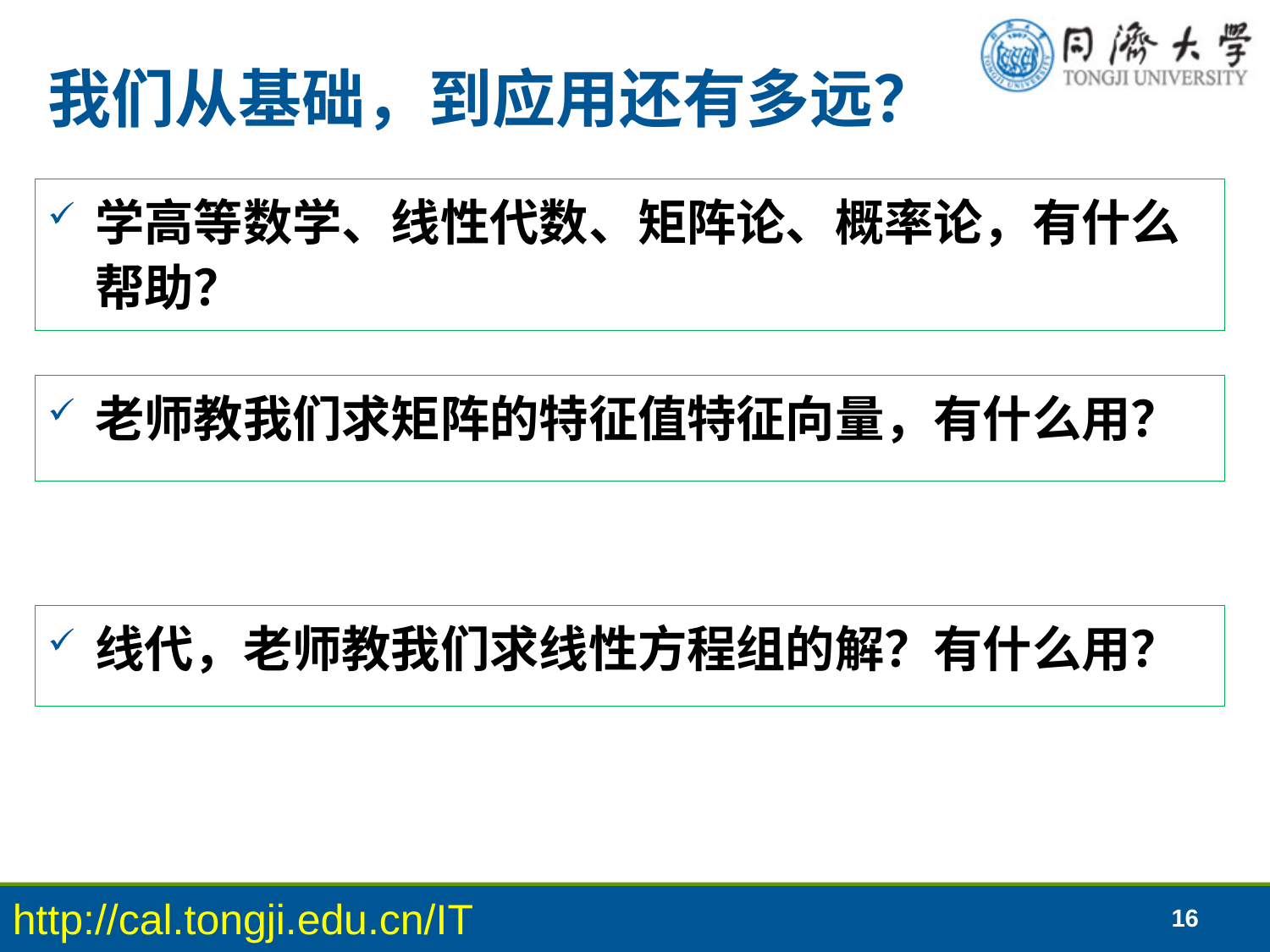

# 我们从基础，到应用还有多远？
学高等数学、线性代数、矩阵论、概率论，有什么帮助？
老师教我们求矩阵的特征值特征向量，有什么用？
线代，老师教我们求线性方程组的解？有什么用？